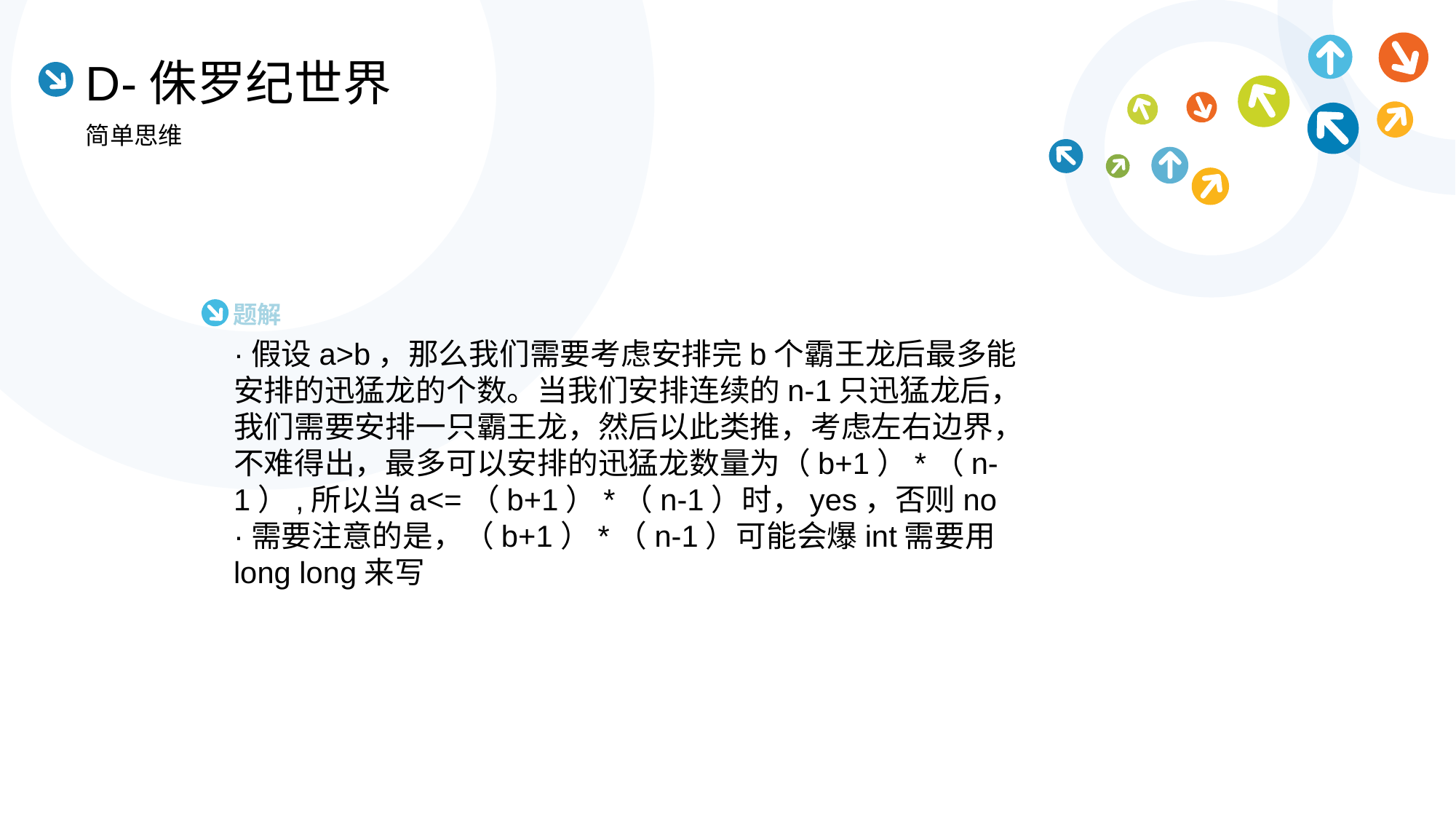

D-侏罗纪世界

简单思维

题解

·假设a>b，那么我们需要考虑安排完b个霸王龙后最多能安排的迅猛龙的个数。当我们安排连续的n-1只迅猛龙后，我们需要安排一只霸王龙，然后以此类推，考虑左右边界，不难得出，最多可以安排的迅猛龙数量为（b+1）*（n-1）,所以当a<=（b+1）*（n-1）时，yes，否则no
·需要注意的是，（b+1）*（n-1）可能会爆int需要用long long来写
6